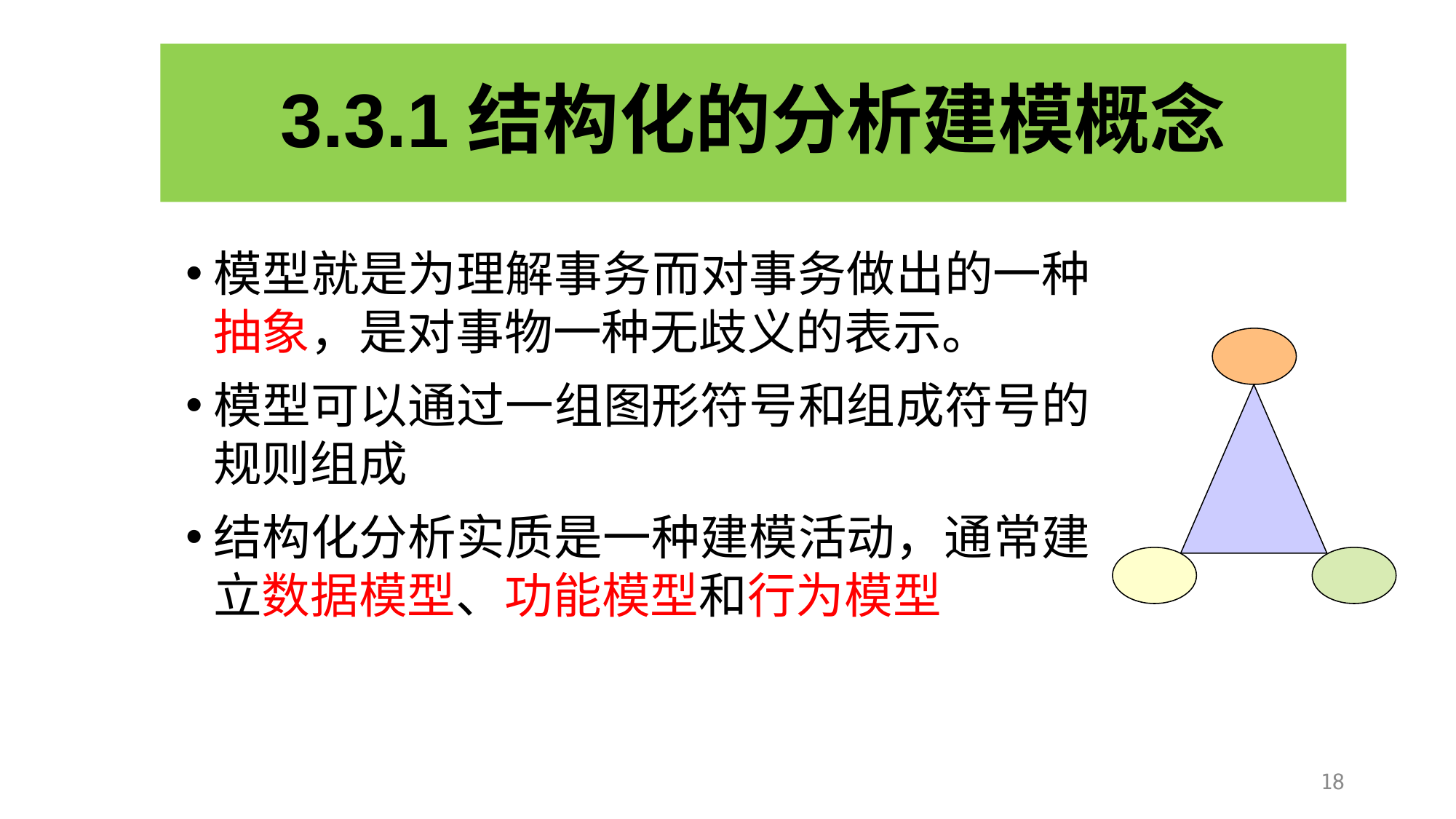

# 3.3.1结构化的分析建模概念
模型就是为理解事务而对事务做出的一种抽象，是对事物一种无歧义的表示。
模型可以通过一组图形符号和组成符号的规则组成
结构化分析实质是一种建模活动，通常建立数据模型、功能模型和行为模型

18